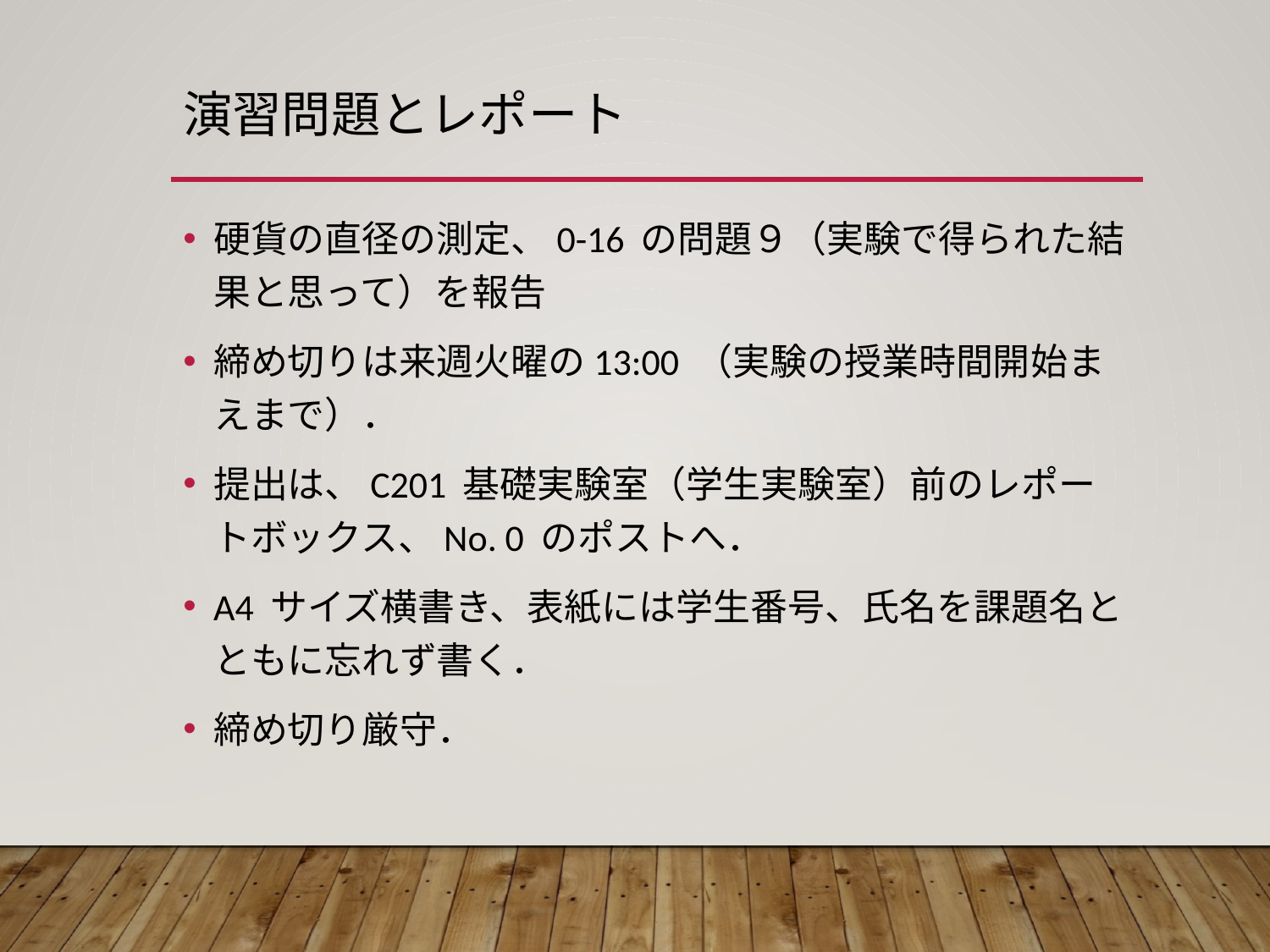

# 演習問題とレポート
硬貨の直径の測定、0-16 の問題９（実験で得られた結果と思って）を報告
締め切りは来週火曜の13:00 （実験の授業時間開始まえまで）．
提出は、C201 基礎実験室（学生実験室）前のレポートボックス、No. 0 のポストへ．
A4 サイズ横書き、表紙には学生番号、氏名を課題名とともに忘れず書く．
締め切り厳守．